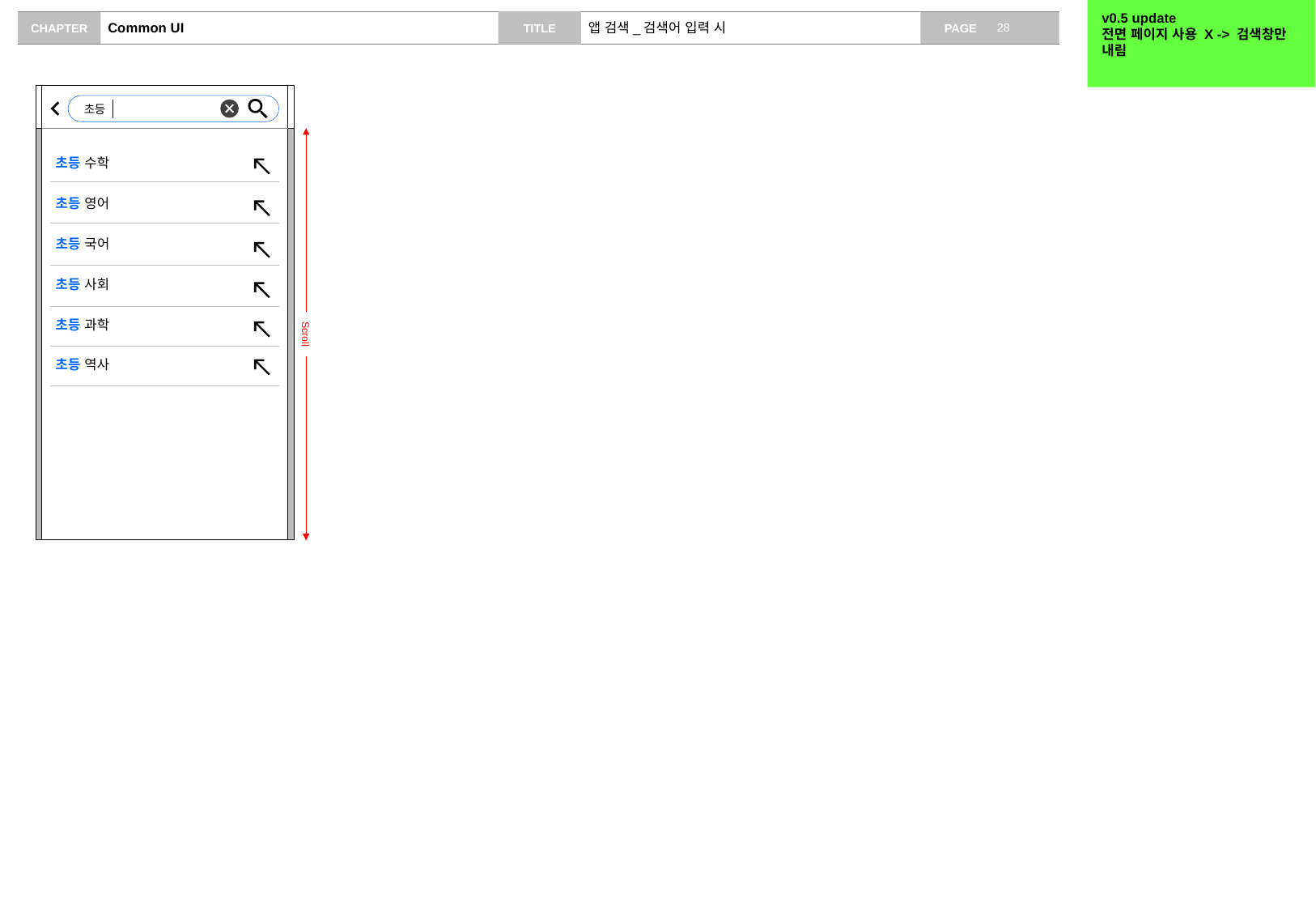

v0.5 update
전면 페이지 사용 X -> 검색창만 내림

# Common UI
앱 검색_검색어 입력 시

초등

초등 수학

초등 영어

초등 국어

초등 사회

초등 과학

초등 역사

Scroll